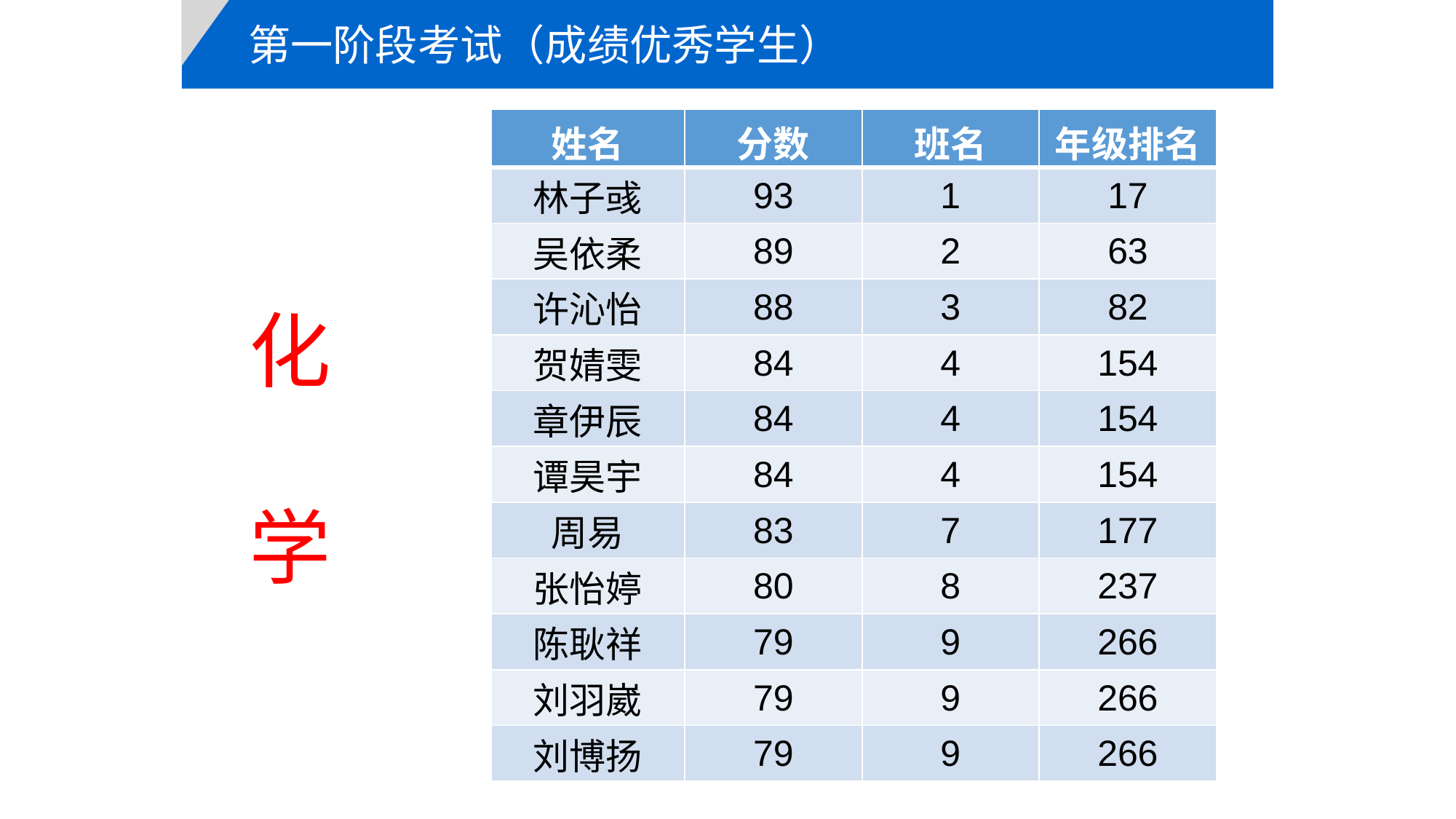

第一阶段考试（成绩优秀学生）
| 姓名 | 分数 | 班名 | 年级排名 |
| --- | --- | --- | --- |
| 林子彧 | 93 | 1 | 17 |
| 吴依柔 | 89 | 2 | 63 |
| 许沁怡 | 88 | 3 | 82 |
| 贺婧雯 | 84 | 4 | 154 |
| 章伊辰 | 84 | 4 | 154 |
| 谭昊宇 | 84 | 4 | 154 |
| 周易 | 83 | 7 | 177 |
| 张怡婷 | 80 | 8 | 237 |
| 陈耿祥 | 79 | 9 | 266 |
| 刘羽崴 | 79 | 9 | 266 |
| 刘博扬 | 79 | 9 | 266 |
化

学